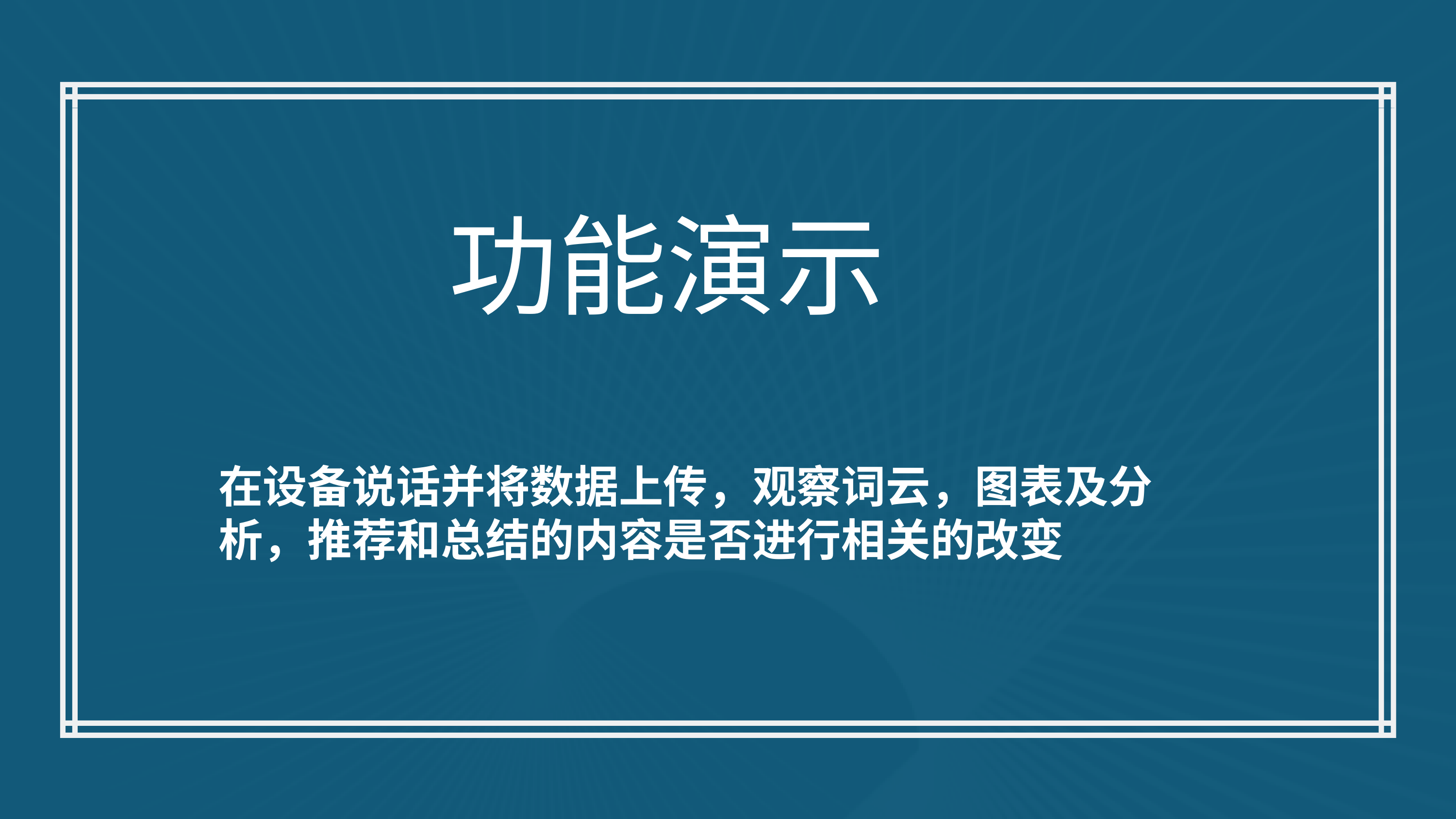

# 功能演示
在设备说话并将数据上传，观察词云，图表及分析，推荐和总结的内容是否进行相关的改变